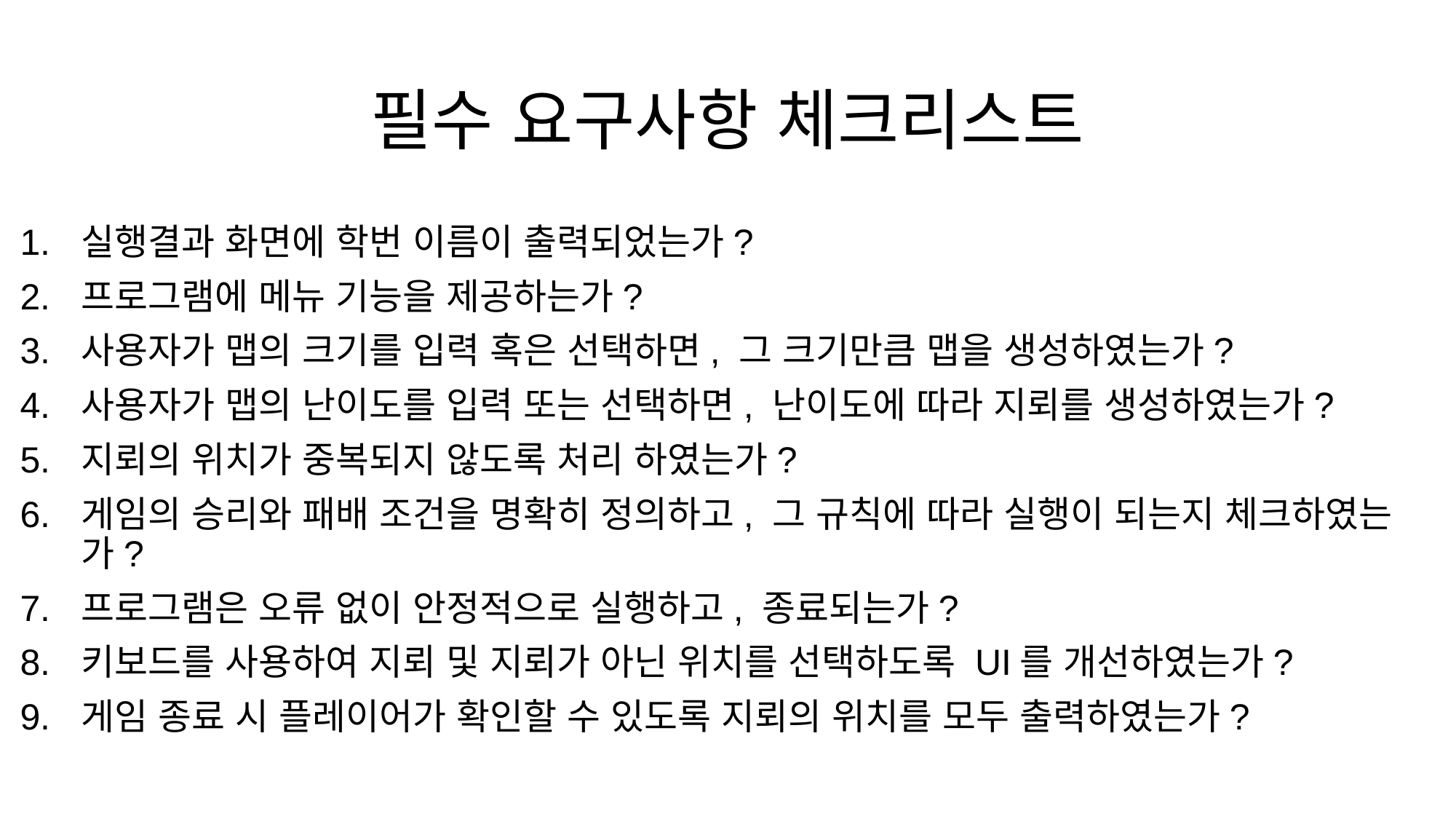

# 필수 요구사항 체크리스트
실행결과 화면에 학번 이름이 출력되었는가? ✔
프로그램에 메뉴 기능을 제공하는가? ✔
사용자가 맵의 크기를 입력 혹은 선택하면, 그 크기만큼 맵을 생성하였는가? ✔
사용자가 맵의 난이도를 입력 또는 선택하면, 난이도에 따라 지뢰를 생성하였는가? ✔
지뢰의 위치가 중복되지 않도록 처리 하였는가? ✔
게임의 승리와 패배 조건을 명확히 정의하고, 그 규칙에 따라 실행이 되는지 체크하였는가? ✔
프로그램은 오류 없이 안정적으로 실행하고, 종료되는가? ✔
키보드를 사용하여 지뢰 및 지뢰가 아닌 위치를 선택하도록 UI를 개선하였는가? ✔
게임 종료 시 플레이어가 확인할 수 있도록 지뢰의 위치를 모두 출력하였는가? ✔